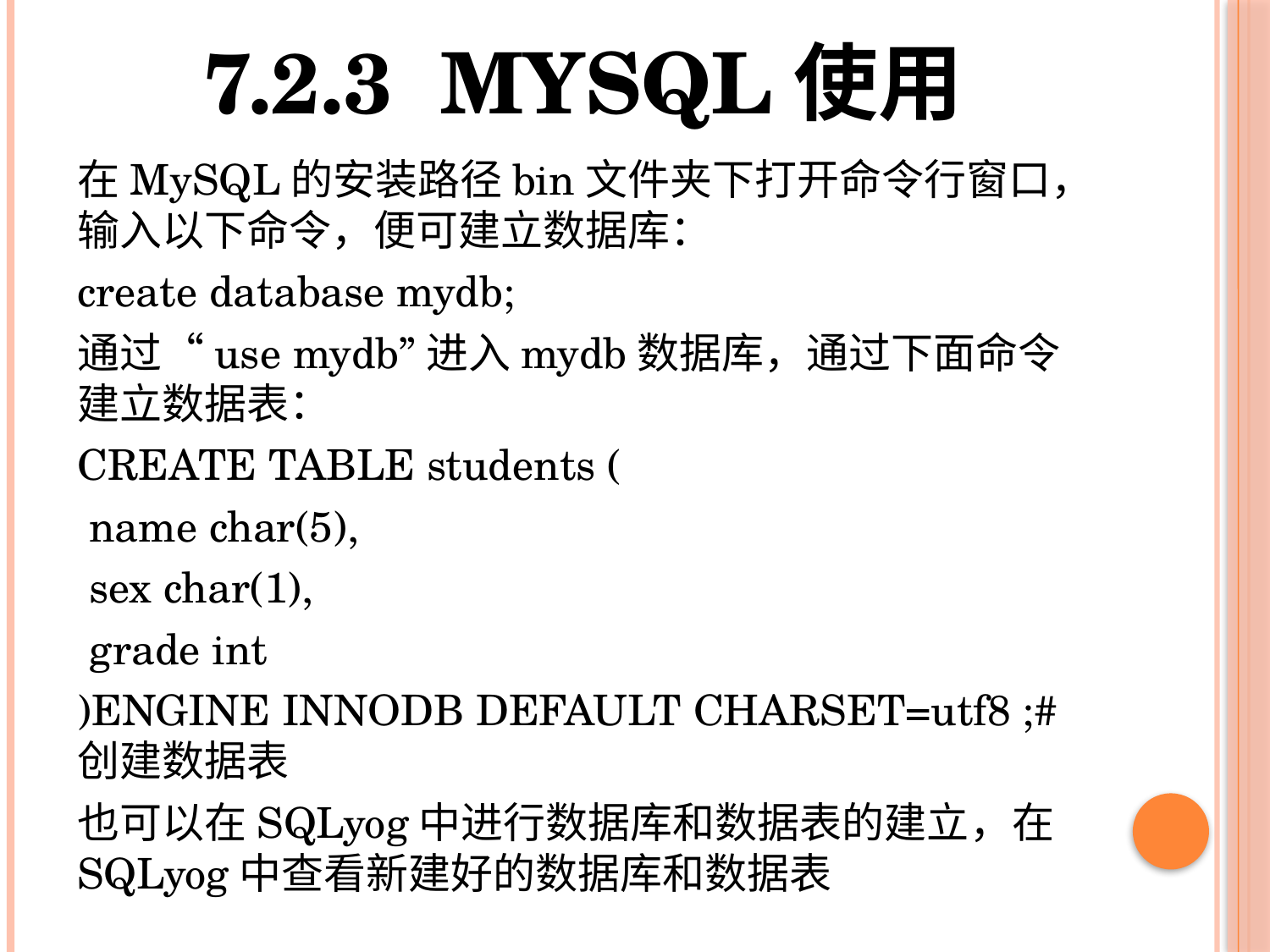

# 7.2.3  MySQL使用
在MySQL的安装路径bin文件夹下打开命令行窗口，输入以下命令，便可建立数据库：
create database mydb;
通过“use mydb”进入mydb数据库，通过下面命令建立数据表：
CREATE TABLE students (
 name char(5),
 sex char(1),
 grade int
)ENGINE INNODB DEFAULT CHARSET=utf8 ;#创建数据表
也可以在SQLyog中进行数据库和数据表的建立，在SQLyog中查看新建好的数据库和数据表